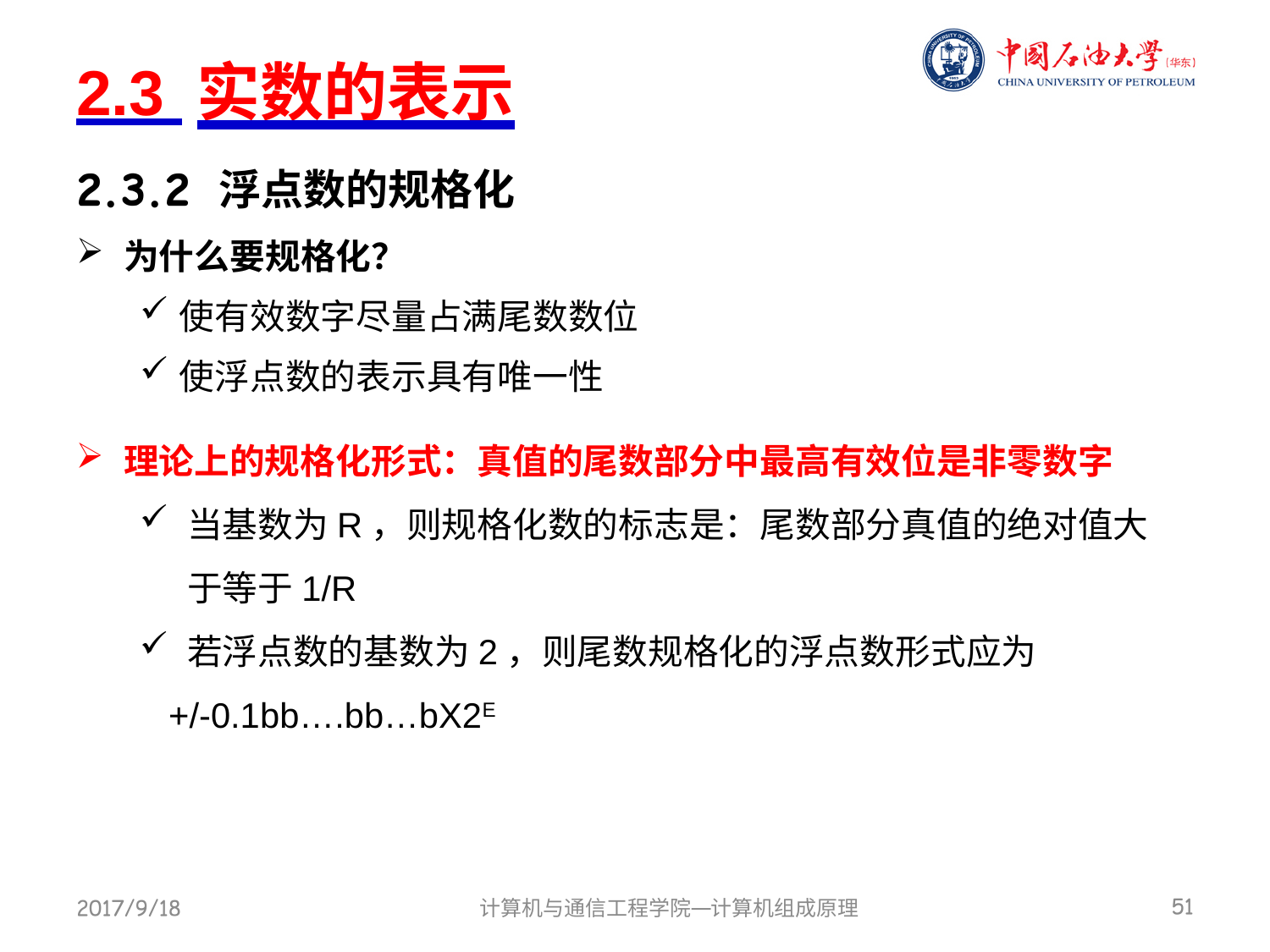

# 2.3 实数的表示
2.3.2 浮点数的规格化
为什么要规格化？
使有效数字尽量占满尾数数位
使浮点数的表示具有唯一性
理论上的规格化形式：真值的尾数部分中最高有效位是非零数字
当基数为R，则规格化数的标志是：尾数部分真值的绝对值大于等于1/R
若浮点数的基数为2，则尾数规格化的浮点数形式应为
   +/-0.1bb….bb…bX2E
2017/9/18
计算机与通信工程学院—计算机组成原理
51